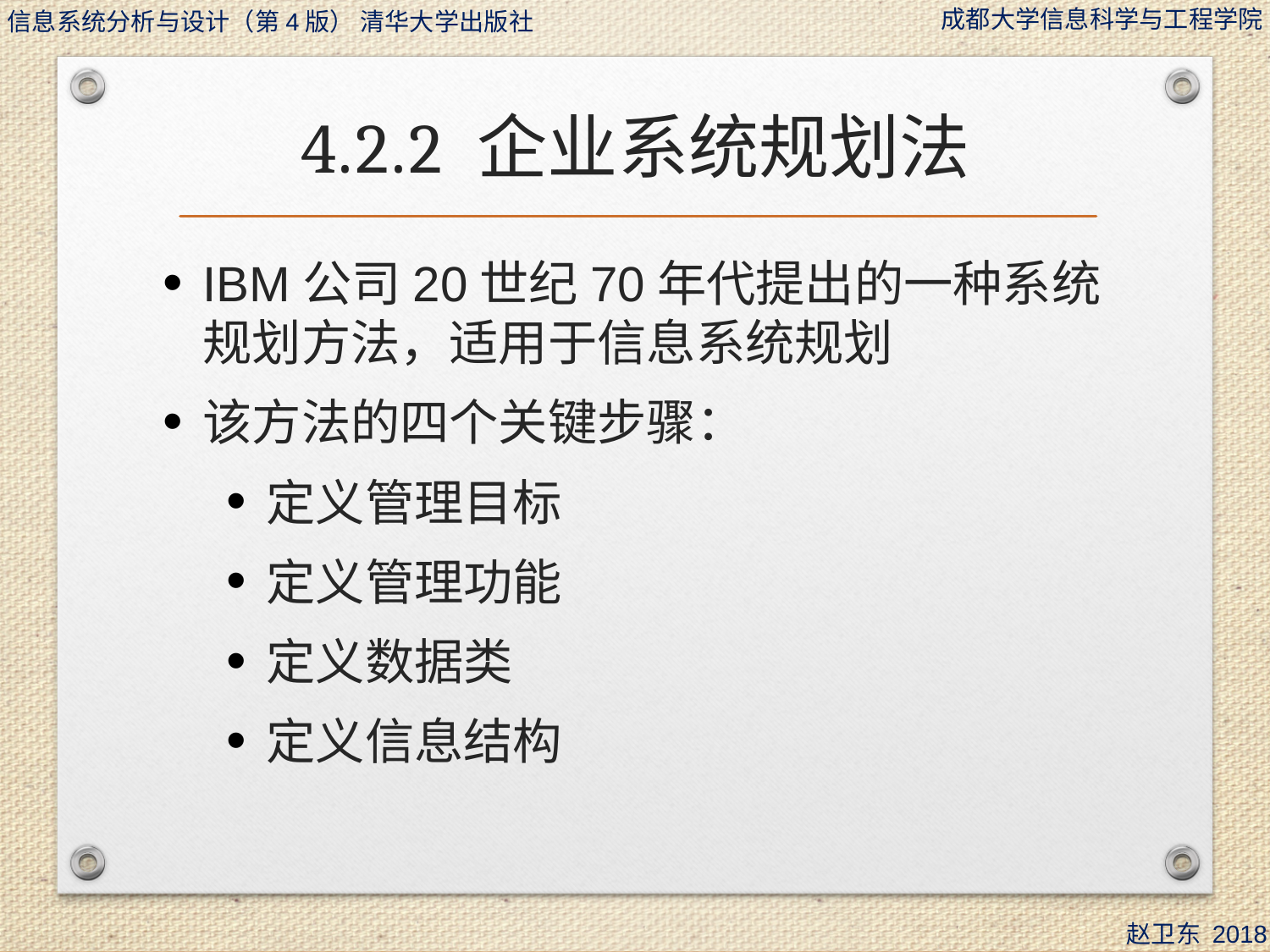

# 4.2.2 企业系统规划法
IBM公司20世纪70年代提出的一种系统规划方法，适用于信息系统规划
该方法的四个关键步骤：
定义管理目标
定义管理功能
定义数据类
定义信息结构